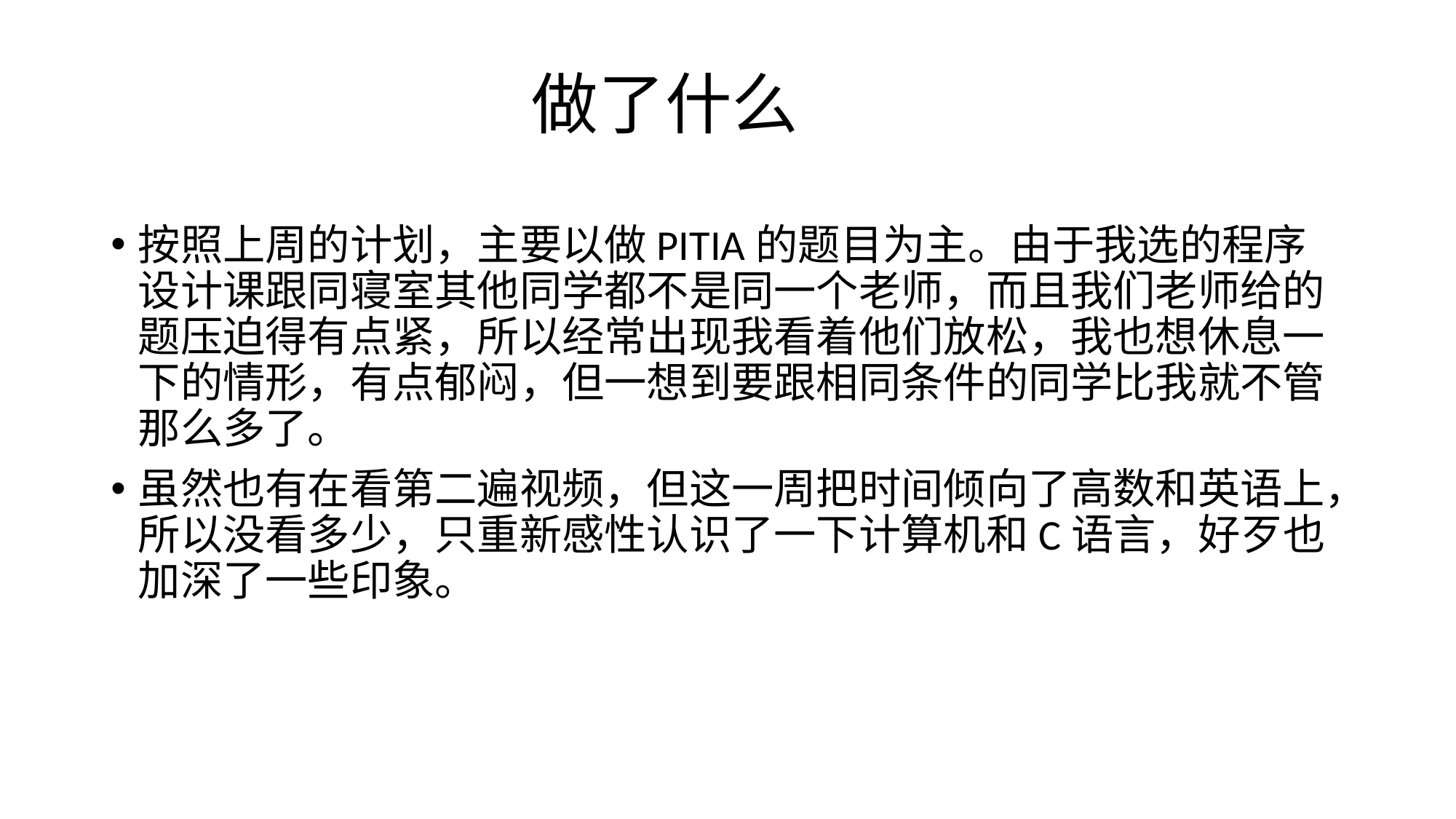

# 做了什么
按照上周的计划，主要以做PITIA的题目为主。由于我选的程序设计课跟同寝室其他同学都不是同一个老师，而且我们老师给的题压迫得有点紧，所以经常出现我看着他们放松，我也想休息一下的情形，有点郁闷，但一想到要跟相同条件的同学比我就不管那么多了。
虽然也有在看第二遍视频，但这一周把时间倾向了高数和英语上，所以没看多少，只重新感性认识了一下计算机和C语言，好歹也加深了一些印象。